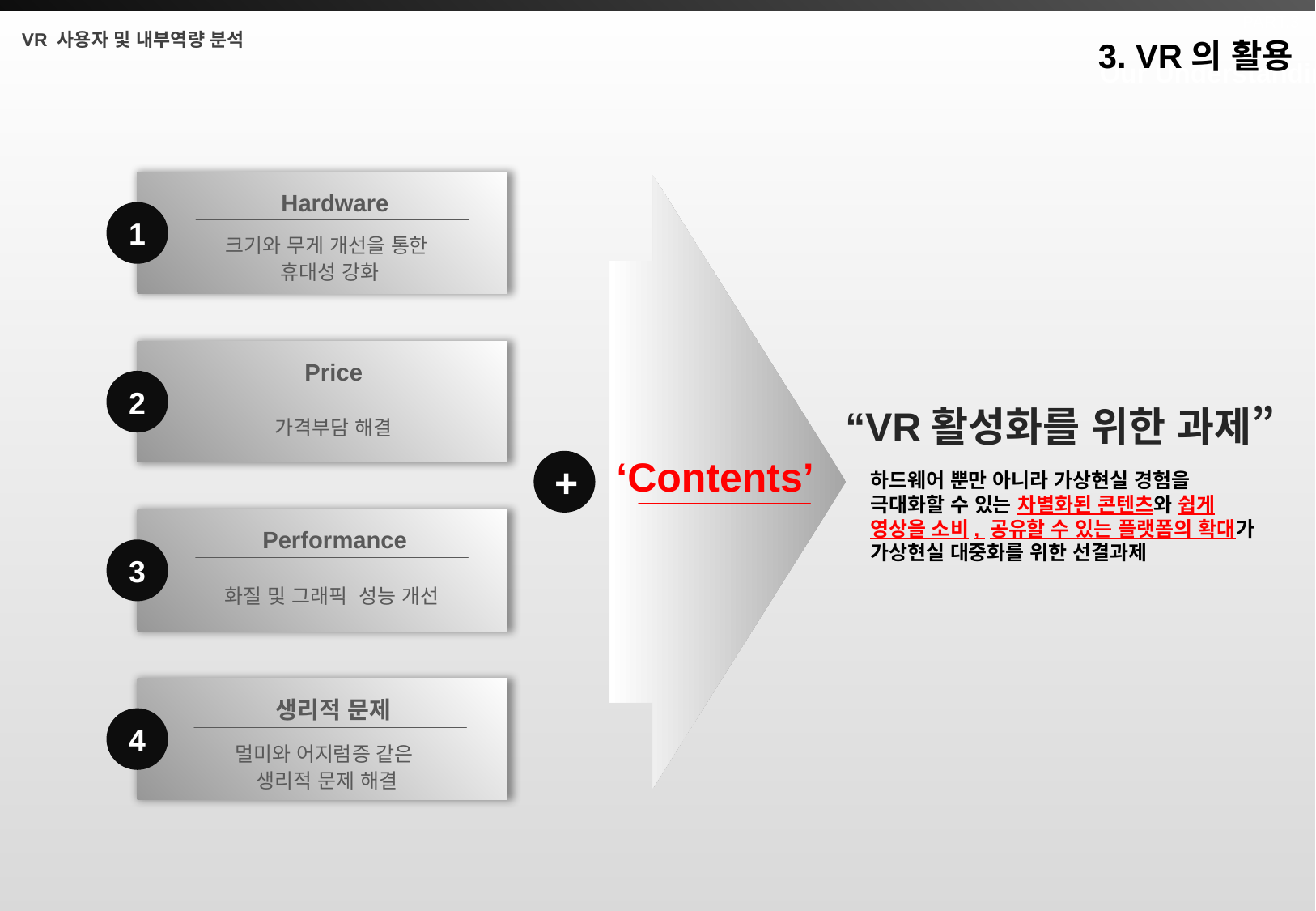

3. VR의 활용

Hardware
크기와 무게 개선을 통한
휴대성 강화
1

Price
가격부담 해결
2
“VR활성화를 위한 과제”
‘Contents’
+
하드웨어 뿐만 아니라 가상현실 경험을 극대화할 수 있는 차별화된 콘텐츠와 쉽게 영상을 소비, 공유할 수 있는 플랫폼의 확대가 가상현실 대중화를 위한 선결과제

Performance
화질 및 그래픽  성능 개선
3

생리적 문제
멀미와 어지럼증 같은
생리적 문제 해결
4